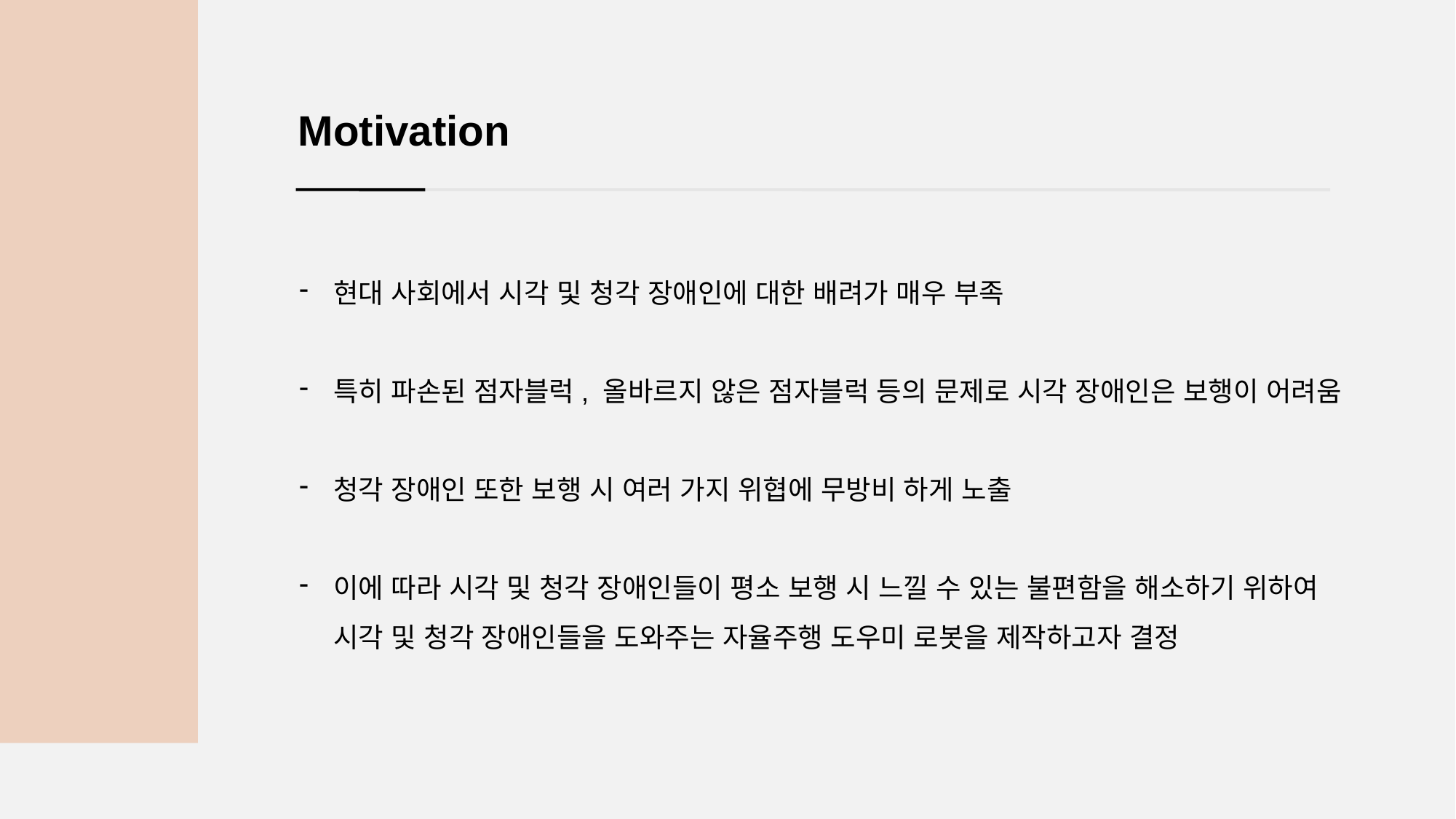

Motivation

현대 사회에서 시각 및 청각 장애인에 대한 배려가 매우 부족

특히 파손된 점자블럭, 올바르지 않은 점자블럭 등의 문제로 시각 장애인은 보행이 어려움

청각 장애인 또한 보행 시 여러 가지 위협에 무방비 하게 노출

이에 따라 시각 및 청각 장애인들이 평소 보행 시 느낄 수 있는 불편함을 해소하기 위하여 시각 및 청각 장애인들을 도와주는 자율주행 도우미 로봇을 제작하고자 결정